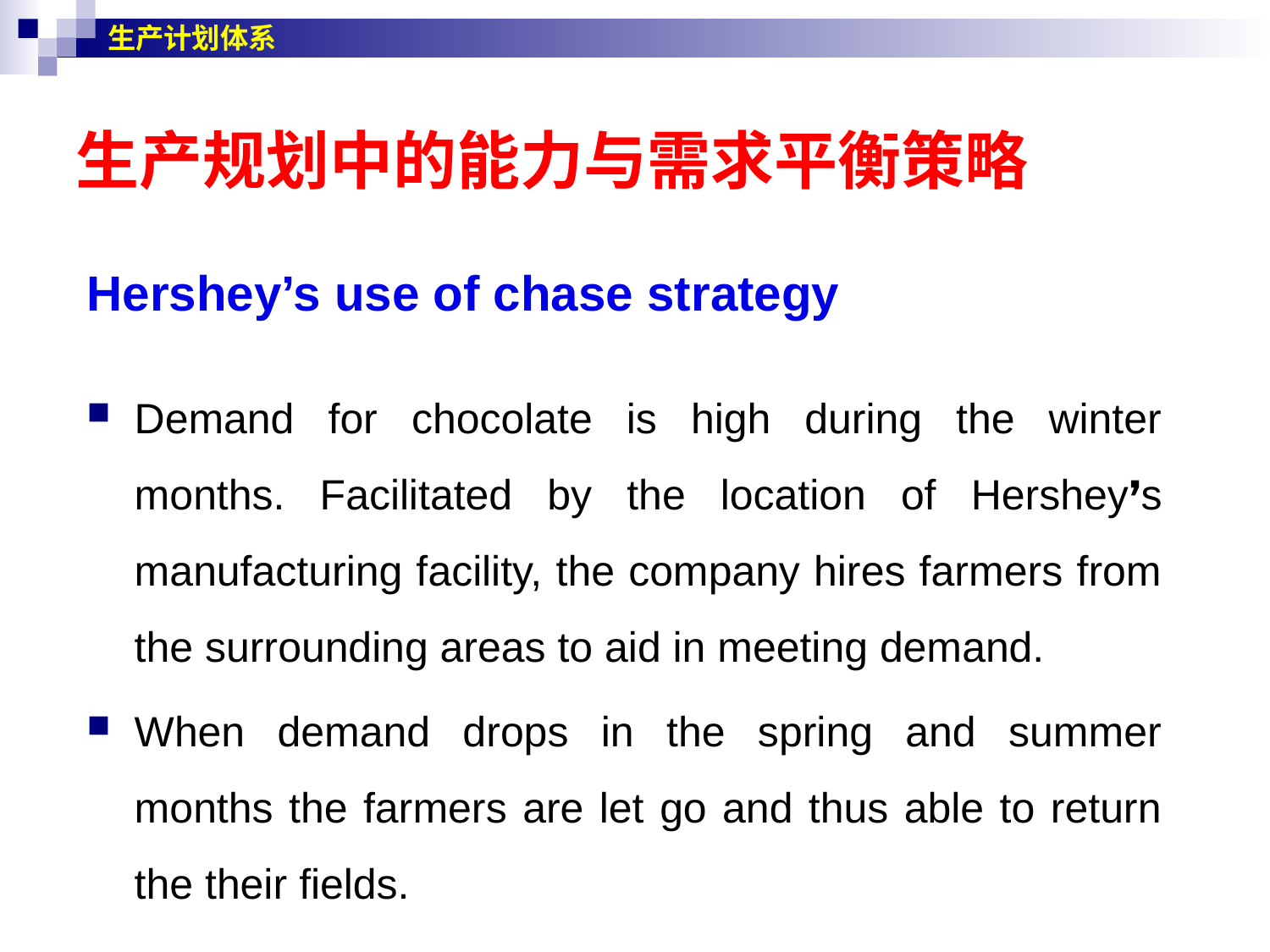

生产计划体系
生产规划中的能力与需求平衡策略
# Hershey’s use of chase strategy
Demand for chocolate is high during the winter months. Facilitated by the location of Hershey’s manufacturing facility, the company hires farmers from the surrounding areas to aid in meeting demand.
When demand drops in the spring and summer months the farmers are let go and thus able to return the their fields.